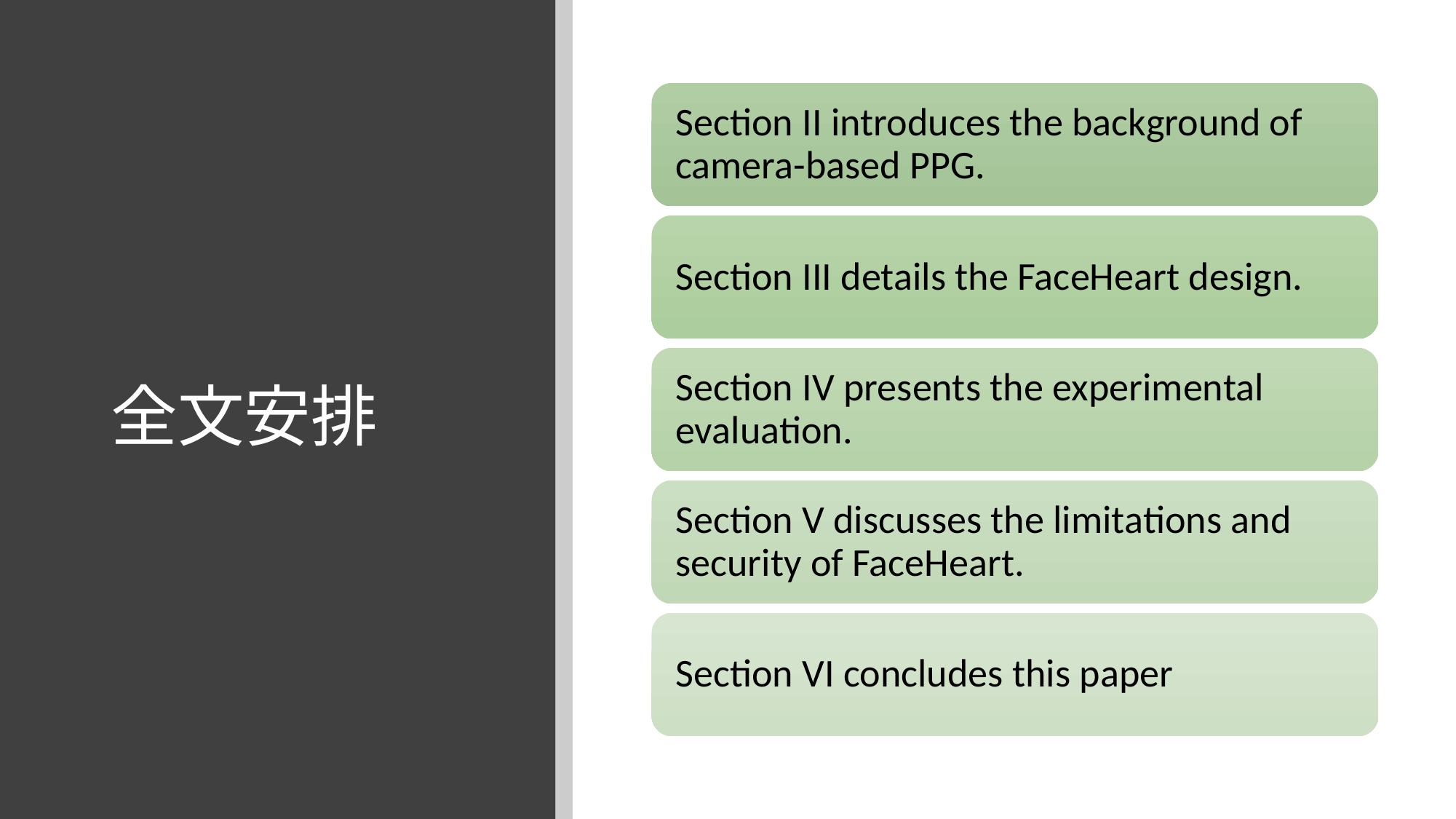

Section II introduces the background of camera-based PPG.
Section III details the FaceHeart design.
Section IV presents the experimental evaluation.
Section V discusses the limitations and security of FaceHeart.
Section VI concludes this paper
# 全文安排